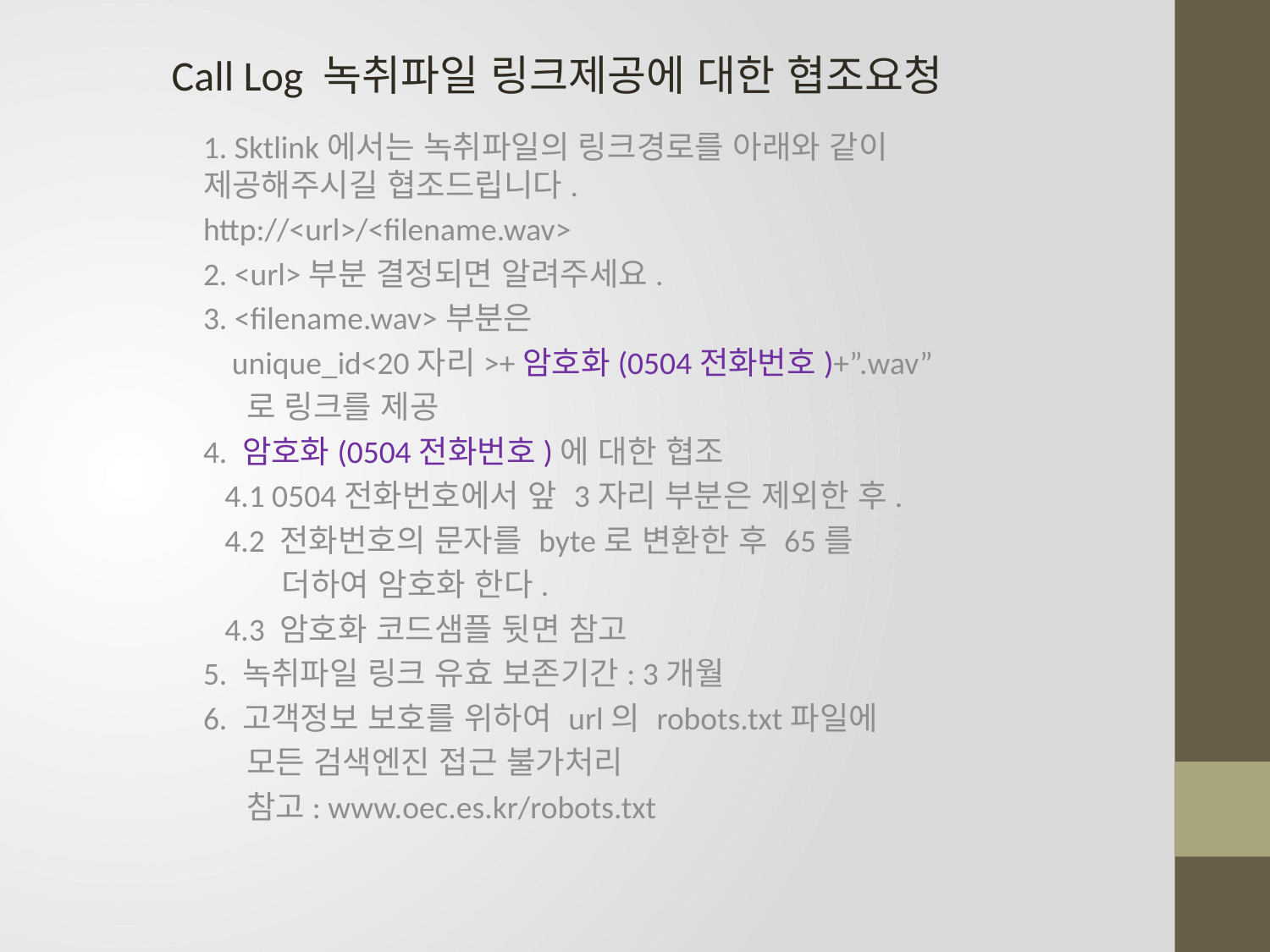

Call Log 녹취파일 링크제공에 대한 협조요청
1. Sktlink에서는 녹취파일의 링크경로를 아래와 같이 제공해주시길 협조드립니다.
http://<url>/<filename.wav>
2. <url>부분 결정되면 알려주세요.
3. <filename.wav>부분은
    unique_id<20자리>+암호화(0504전화번호)+”.wav”
    로 링크를 제공
4. 암호화(0504전화번호)에 대한 협조
   4.1 0504전화번호에서 앞 3자리 부분은 제외한 후.
   4.2 전화번호의 문자를 byte로 변환한 후 65를
        더하여 암호화 한다.
   4.3 암호화 코드샘플 뒷면 참고
5. 녹취파일 링크 유효 보존기간: 3개월
6. 고객정보 보호를 위하여 url의 robots.txt파일에
    모든 검색엔진 접근 불가처리
    참고: www.oec.es.kr/robots.txt